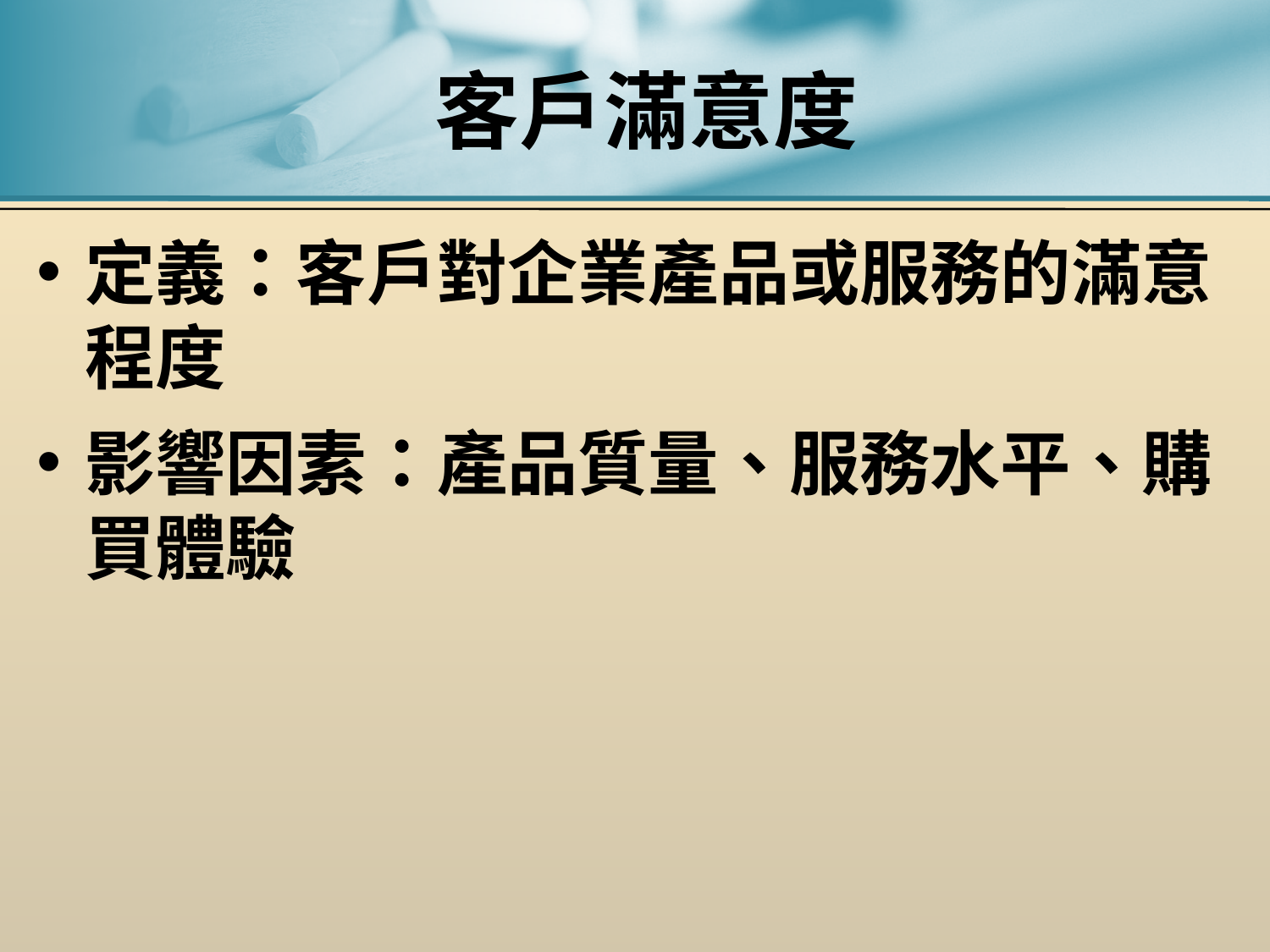

# 客戶滿意度
定義：客戶對企業產品或服務的滿意程度
影響因素：產品質量、服務水平、購買體驗